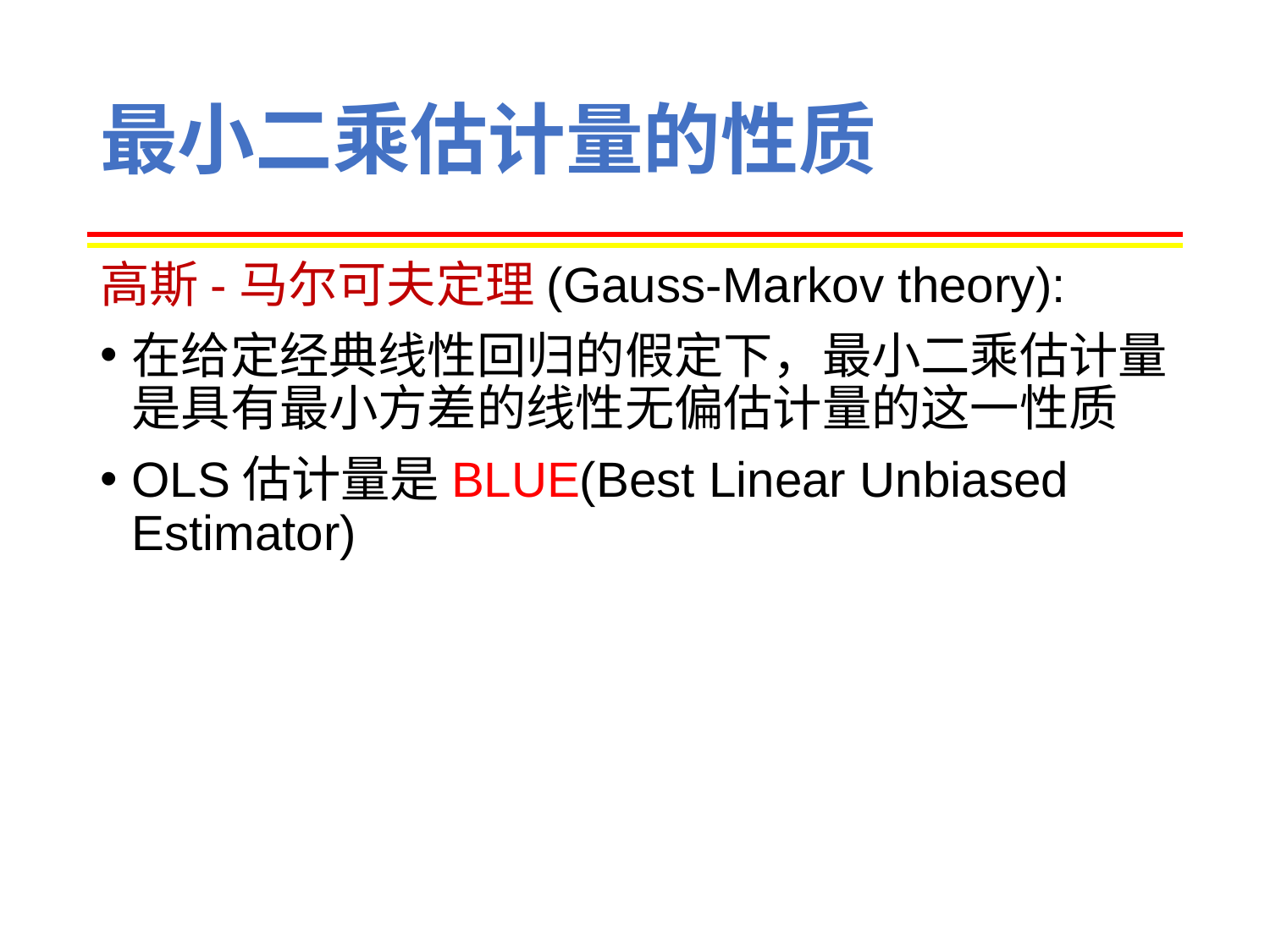

# 最小二乘估计量的性质
高斯-马尔可夫定理(Gauss-Markov theory):
在给定经典线性回归的假定下，最小二乘估计量是具有最小方差的线性无偏估计量的这一性质
OLS估计量是BLUE(Best Linear Unbiased Estimator)